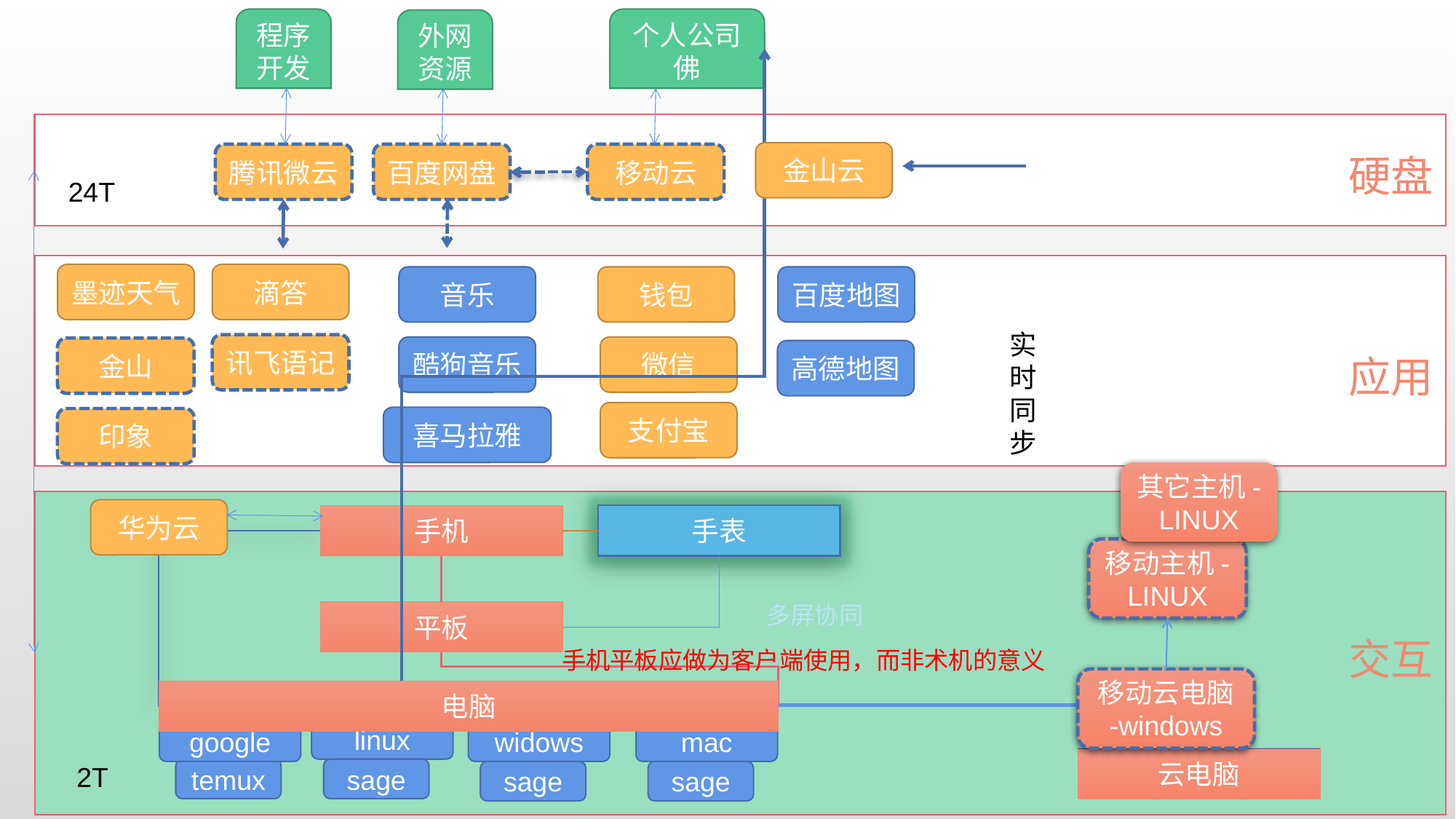

程序开发
个人公司佛
外网资源

金山云
腾讯微云
百度网盘
移动云
硬盘
24T

墨迹天气
滴答
音乐
钱包
百度地图
实时同步
讯飞语记
酷狗音乐
微信
金山
高德地图
应用
支付宝
喜马拉雅
印象
其它主机-LINUX

华为云
手机
手表
移动主机-LINUX
多屏协同
平板
交互
手机平板应做为客户端使用，而非术机的意义
移动云电脑
-windows
电脑
linux
google
widows
mac
云电脑
2T
temux
sage
sage
sage